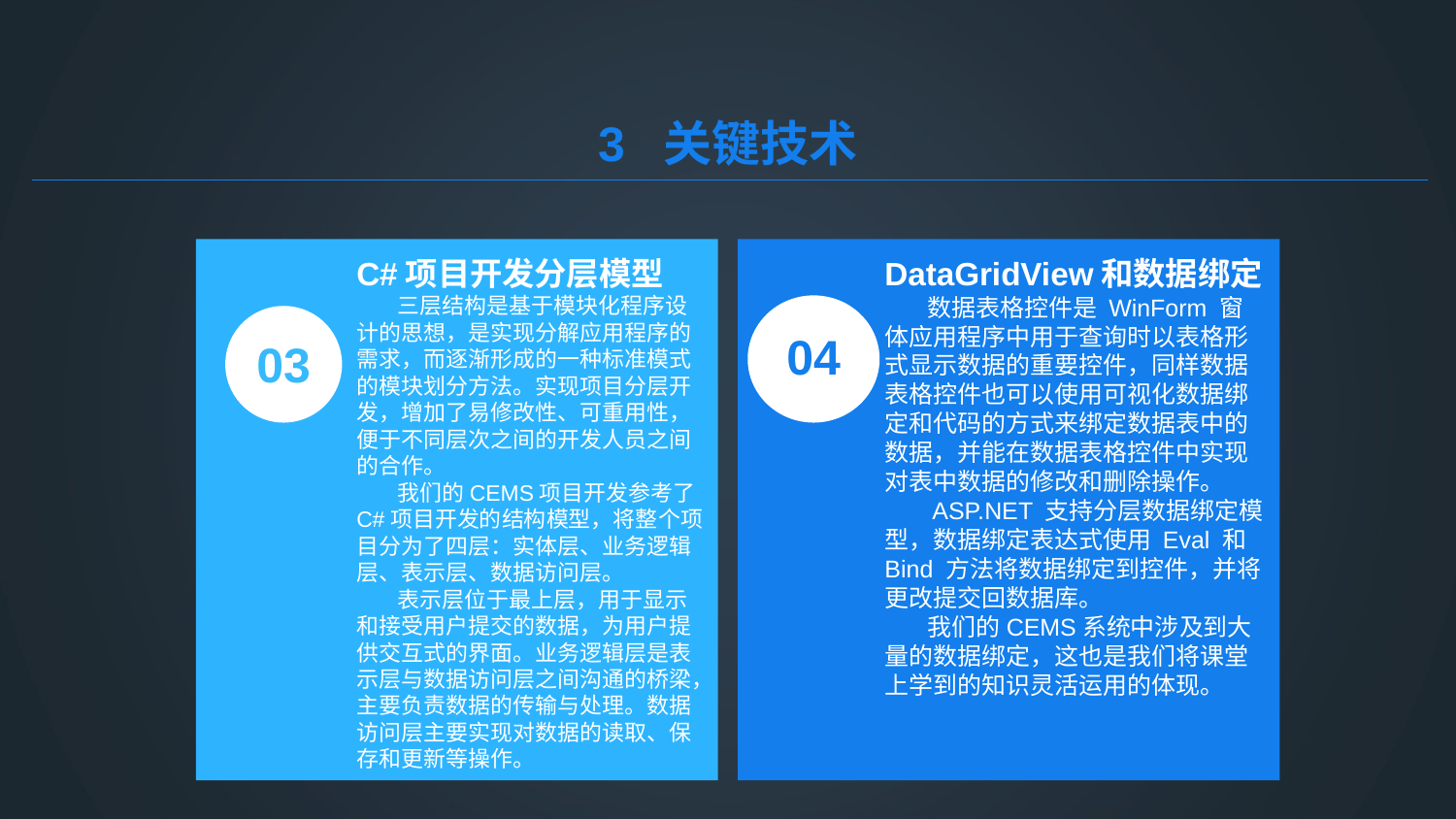

3  关键技术

C#项目开发分层模型
       三层结构是基于模块化程序设计的思想，是实现分解应用程序的需求，而逐渐形成的一种标准模式的模块划分方法。实现项目分层开发，增加了易修改性、可重用性，便于不同层次之间的开发人员之间的合作。
       我们的CEMS项目开发参考了C#项目开发的结构模型，将整个项目分为了四层：实体层、业务逻辑层、表示层、数据访问层。
       表示层位于最上层，用于显示和接受用户提交的数据，为用户提供交互式的界面。业务逻辑层是表示层与数据访问层之间沟通的桥梁，主要负责数据的传输与处理。数据访问层主要实现对数据的读取、保存和更新等操作。
DataGridView和数据绑定
       数据表格控件是 WinForm 窗体应用程序中用于查询时以表格形式显示数据的重要控件，同样数据表格控件也可以使用可视化数据绑定和代码的方式来绑定数据表中的数据，并能在数据表格控件中实现对表中数据的修改和删除操作。
       ASP.NET 支持分层数据绑定模型，数据绑定表达式使用 Eval 和 Bind 方法将数据绑定到控件，并将更改提交回数据库。
       我们的CEMS系统中涉及到大量的数据绑定，这也是我们将课堂上学到的知识灵活运用的体现。

04

03